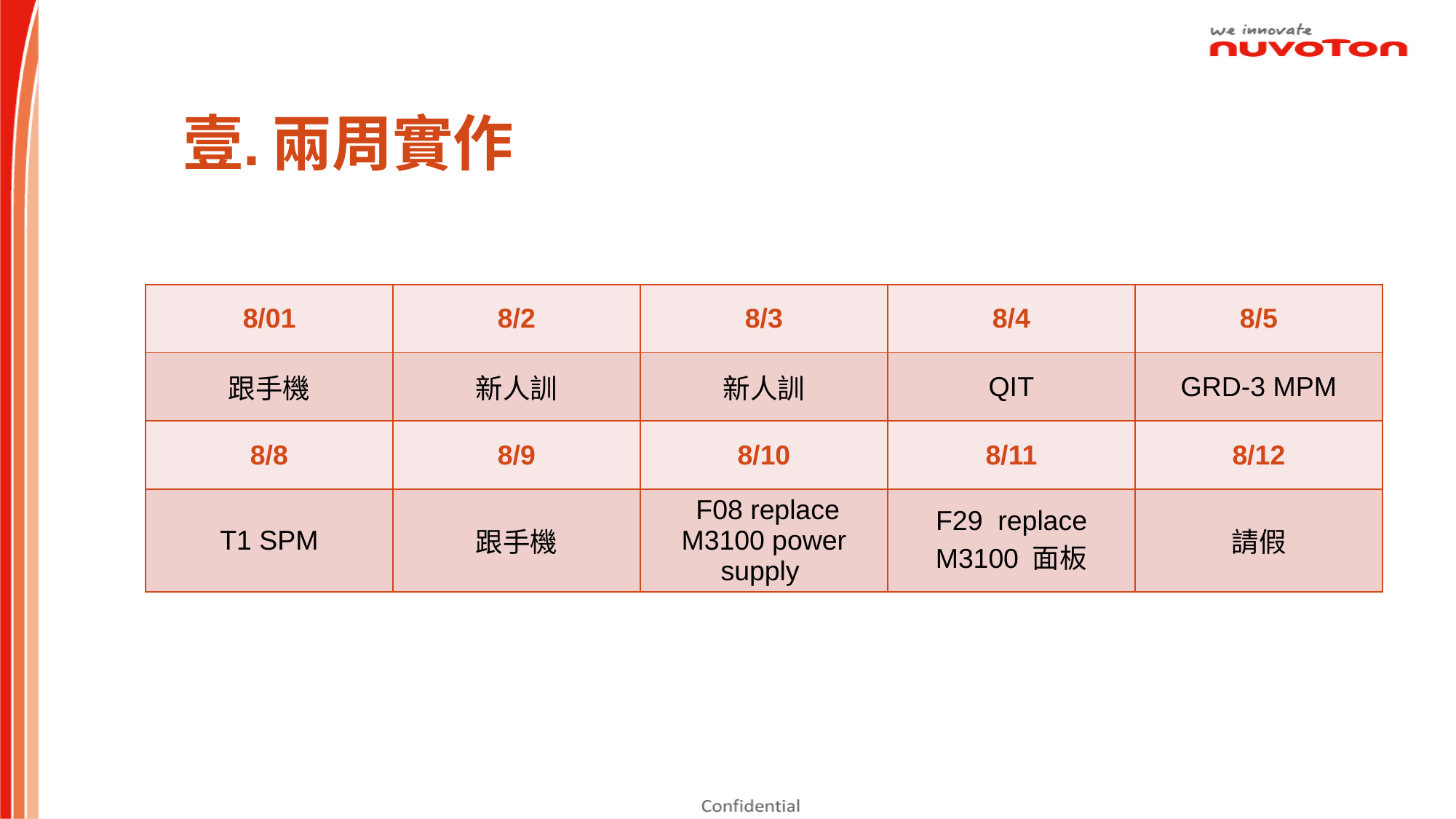

兩周實作
| 8/01 | 8/2 | 8/3 | 8/4 | 8/5 |
| --- | --- | --- | --- | --- |
| 跟手機 | 新人訓 | 新人訓 | QIT | GRD-3 MPM |
| 8/8 | 8/9 | 8/10 | 8/11 | 8/12 |
| T1 SPM | 跟手機 | F08 replace M3100 power supply | F29  replace M3100 面板 | 請假 |